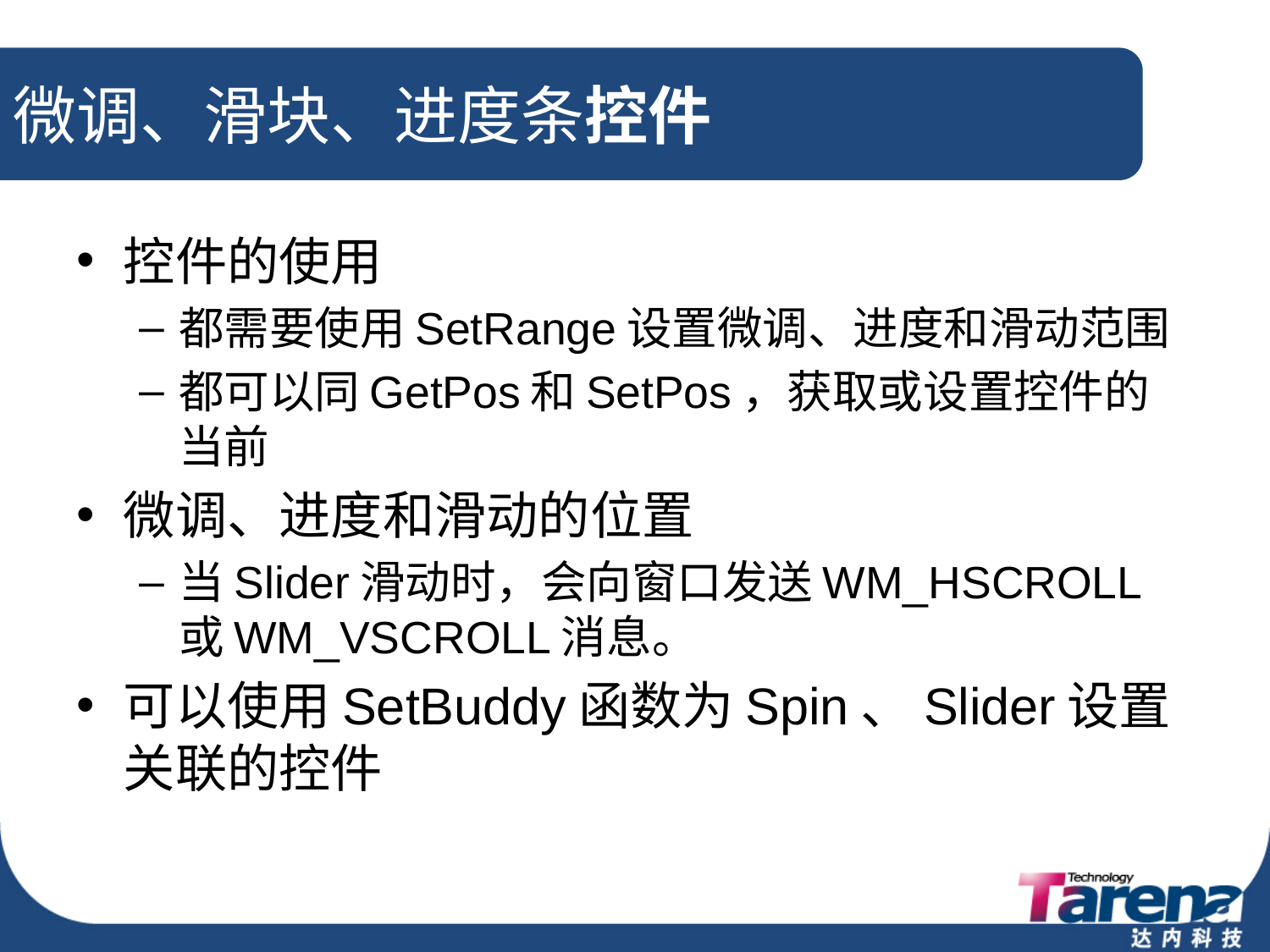

# 微调、滑块、进度条控件
控件的使用
都需要使用SetRange设置微调、进度和滑动范围
都可以同GetPos和SetPos，获取或设置控件的当前
微调、进度和滑动的位置
当Slider滑动时，会向窗口发送WM_HSCROLL或WM_VSCROLL消息。
可以使用SetBuddy函数为Spin、Slider设置关联的控件